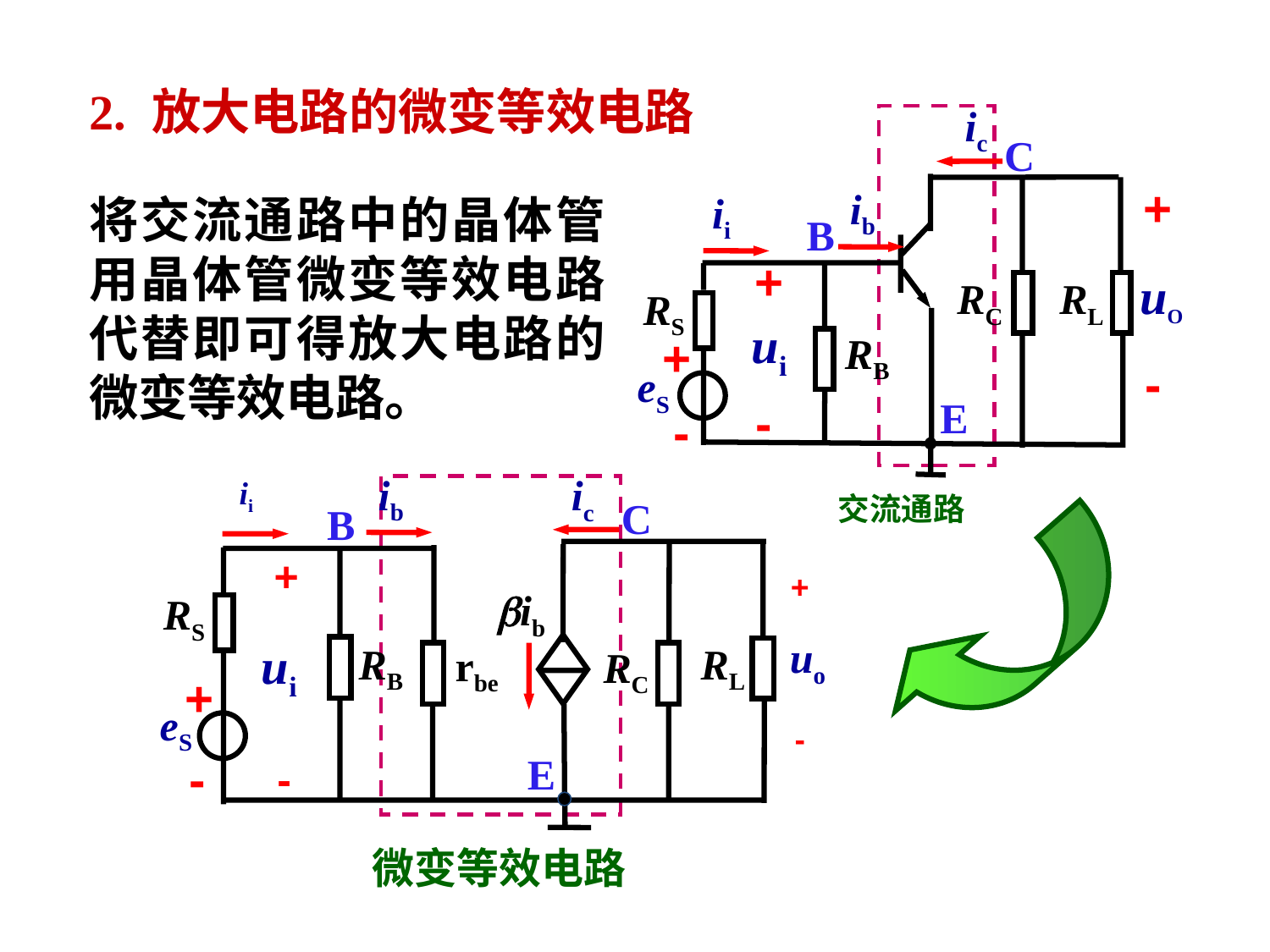

2. 放大电路的微变等效电路
ic
C

+

ib
ii
B

+

uO

RC
RL

RS

ui
+
RB

-

eS

E
-

-

将交流通路中的晶体管用晶体管微变等效电路代替即可得放大电路的微变等效电路。
ib
ic
ii
C
B

+

+
uo
-
βib
RS

ui
RB
RL

rbe

RC

+
eS

-
E
-

交流通路

微变等效电路